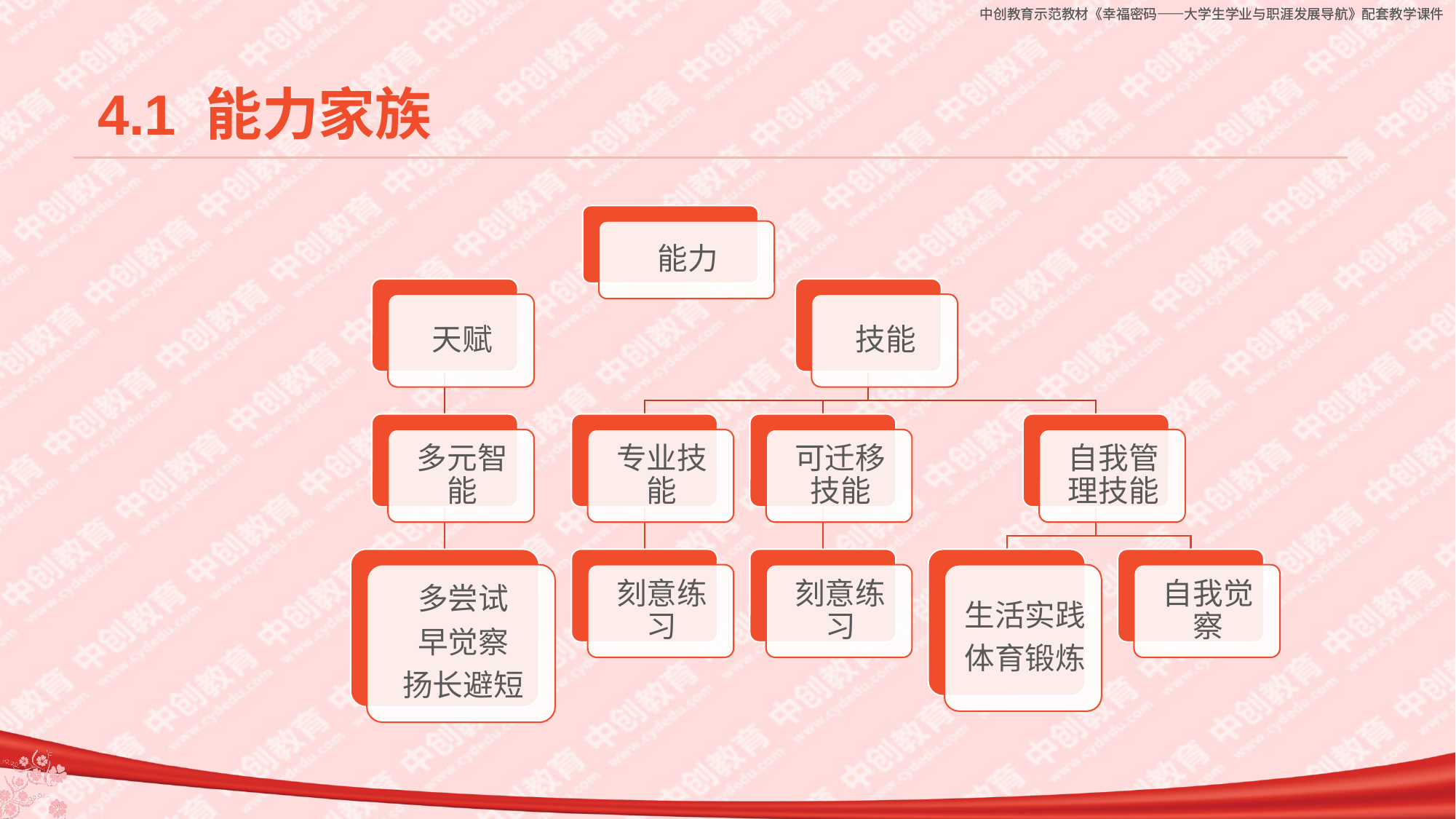

# 4.1 能力家族
能力
天赋
多元智能
多尝试
早觉察
扬长避短
技能
专业技能
刻意练习
可迁移技能
刻意练习
自我管理技能
生活实践
体育锻炼
自我觉察